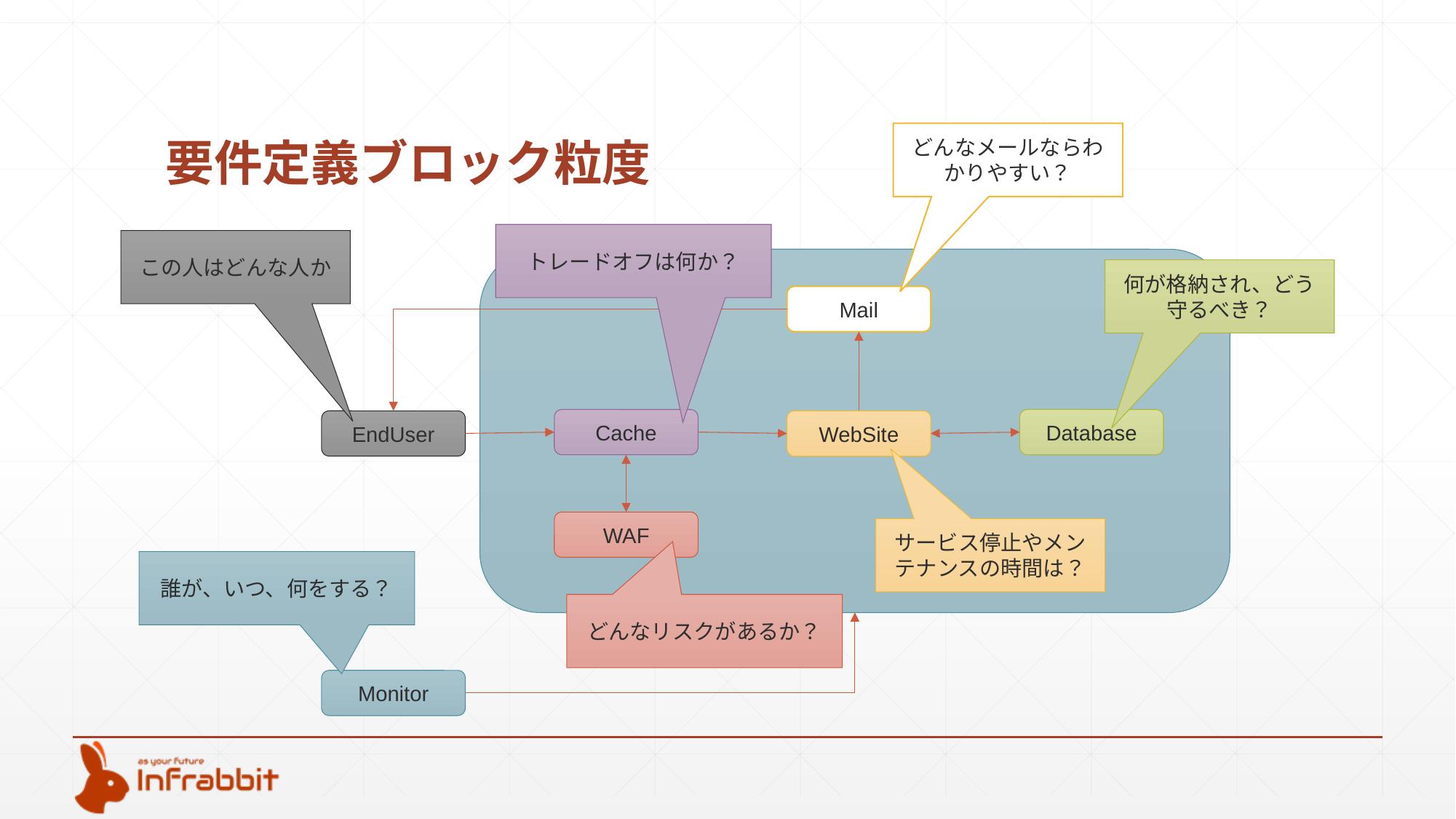

# 要件定義ブロック粒度
どんなメールならわかりやすい？
トレードオフは何か？
この人はどんな人か

何が格納され、どう守るべき？
Mail
Cache
Database
WebSite
EndUser
WAF
サービス停止やメンテナンスの時間は？
誰が、いつ、何をする？
どんなリスクがあるか？
Monitor